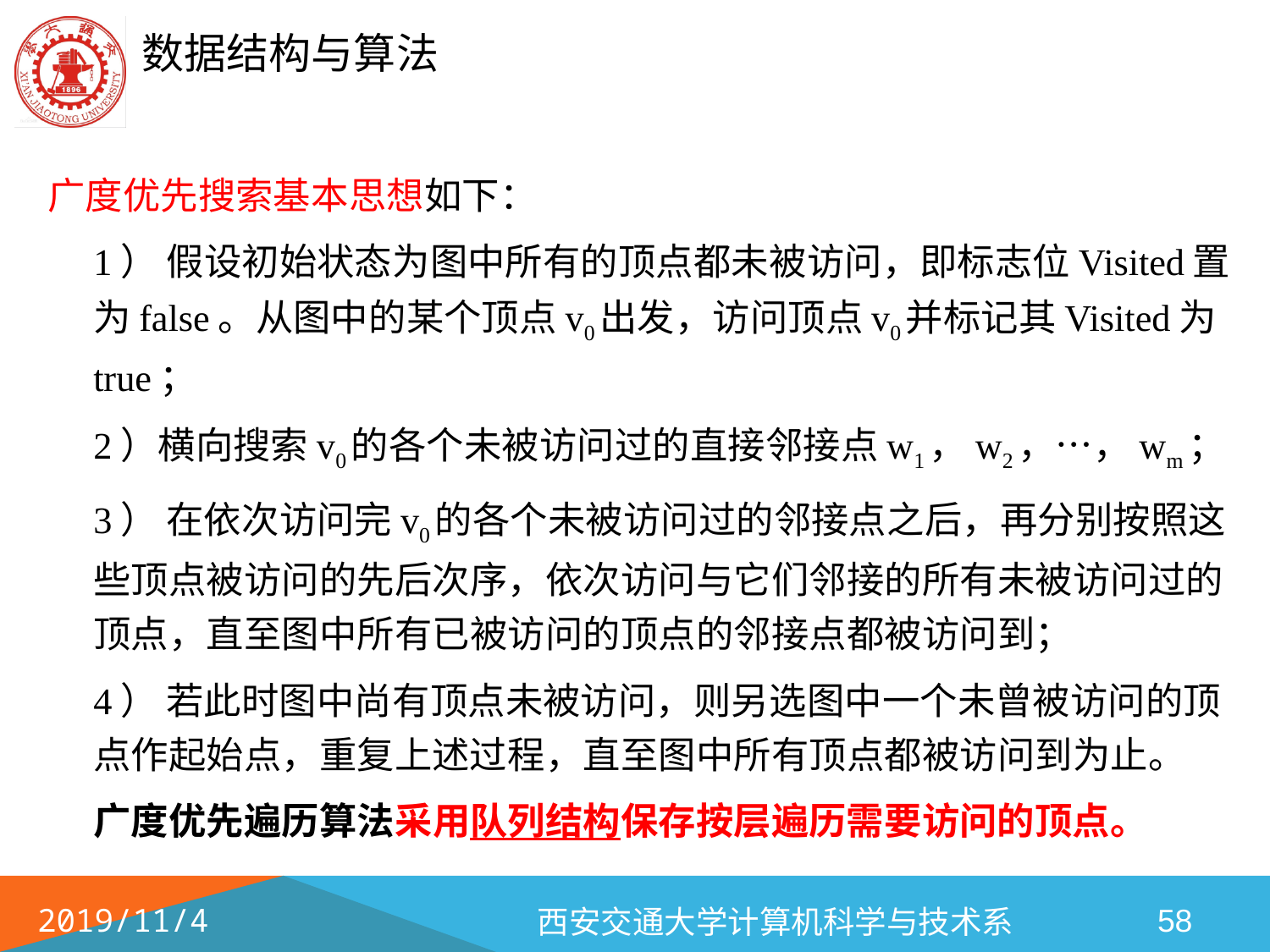

广度优先搜索基本思想如下：
	1） 假设初始状态为图中所有的顶点都未被访问，即标志位Visited置为false。从图中的某个顶点v0出发，访问顶点v0并标记其Visited为true；
	2）横向搜索v0的各个未被访问过的直接邻接点w1，w2，…，wm；
	3） 在依次访问完v0的各个未被访问过的邻接点之后，再分别按照这些顶点被访问的先后次序，依次访问与它们邻接的所有未被访问过的顶点，直至图中所有已被访问的顶点的邻接点都被访问到；
	4） 若此时图中尚有顶点未被访问，则另选图中一个未曾被访问的顶点作起始点，重复上述过程，直至图中所有顶点都被访问到为止。
	广度优先遍历算法采用队列结构保存按层遍历需要访问的顶点。